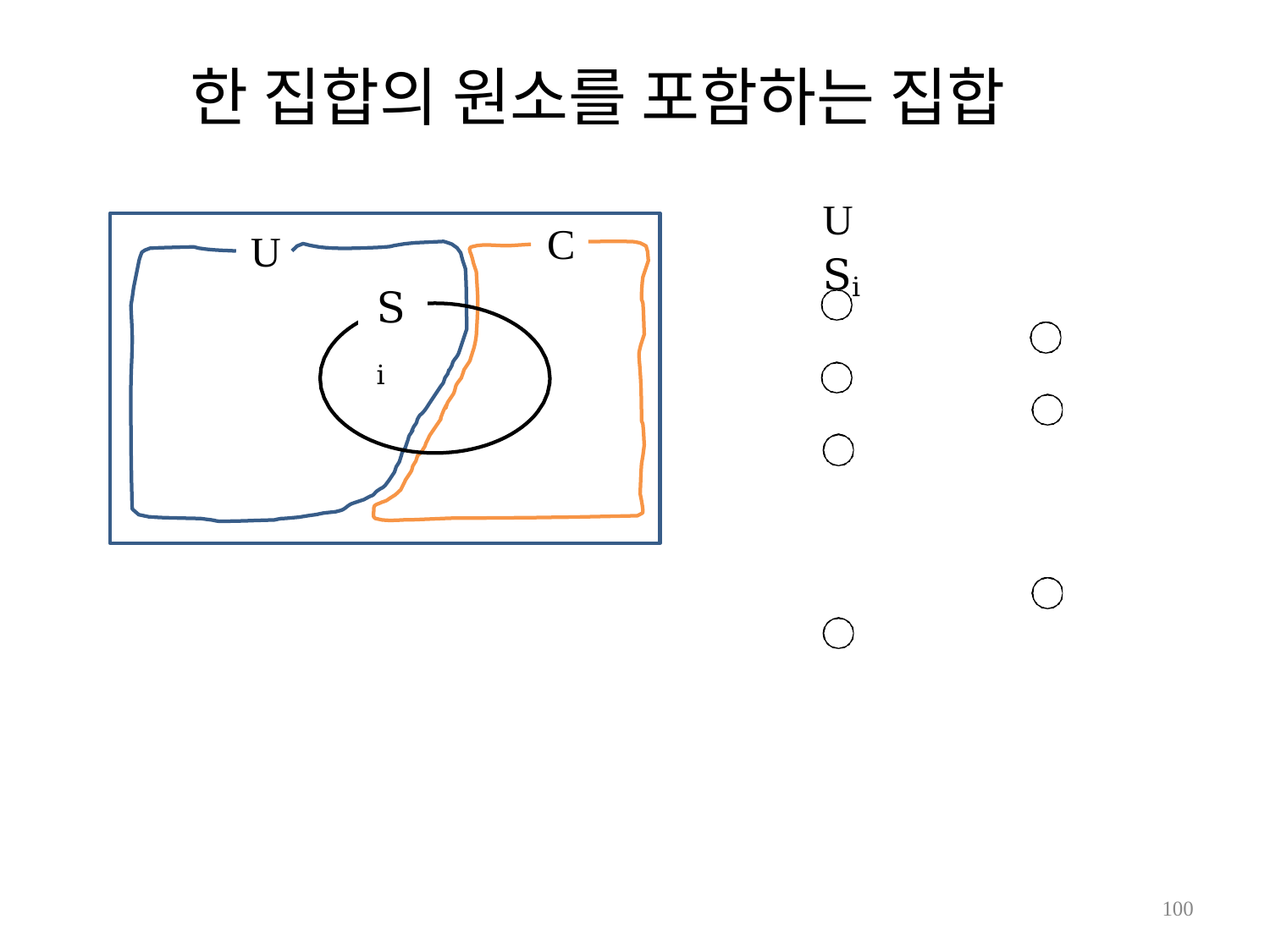

# 한 집합의 원소를 포함하는 집합
U	Si

C
U

Si

100